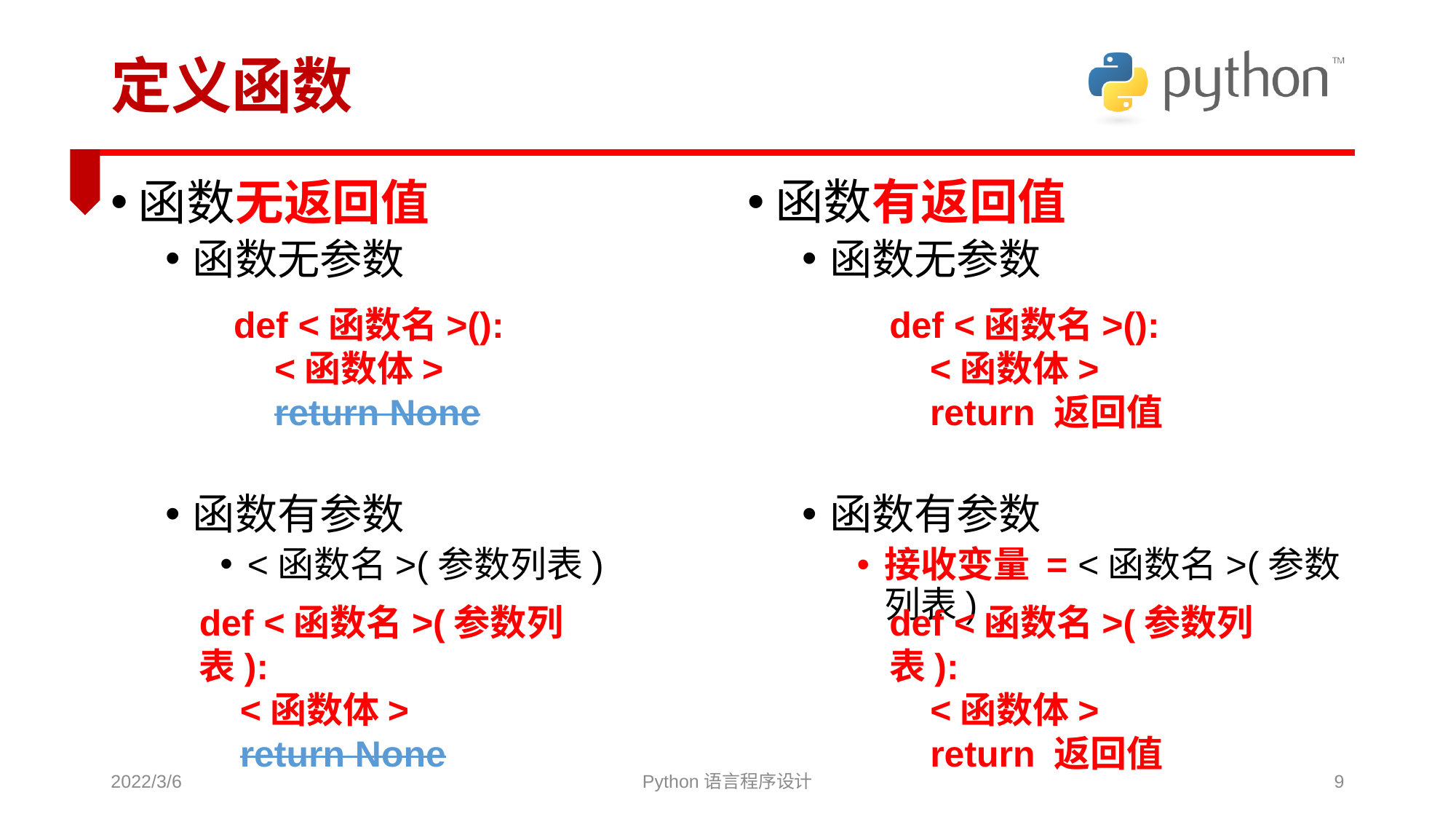

# 定义函数
函数无返回值
函数无参数

函数有参数
<函数名>(参数列表)

函数有返回值
函数无参数

函数有参数
接收变量 = <函数名>(参数列表)

def <函数名>():
    <函数体>
    return None
def <函数名>():
    <函数体>
    return 返回值
def <函数名>(参数列表):
    <函数体>
    return None
def <函数名>(参数列表):
    <函数体>
    return 返回值
2022/3/6
Python语言程序设计
9